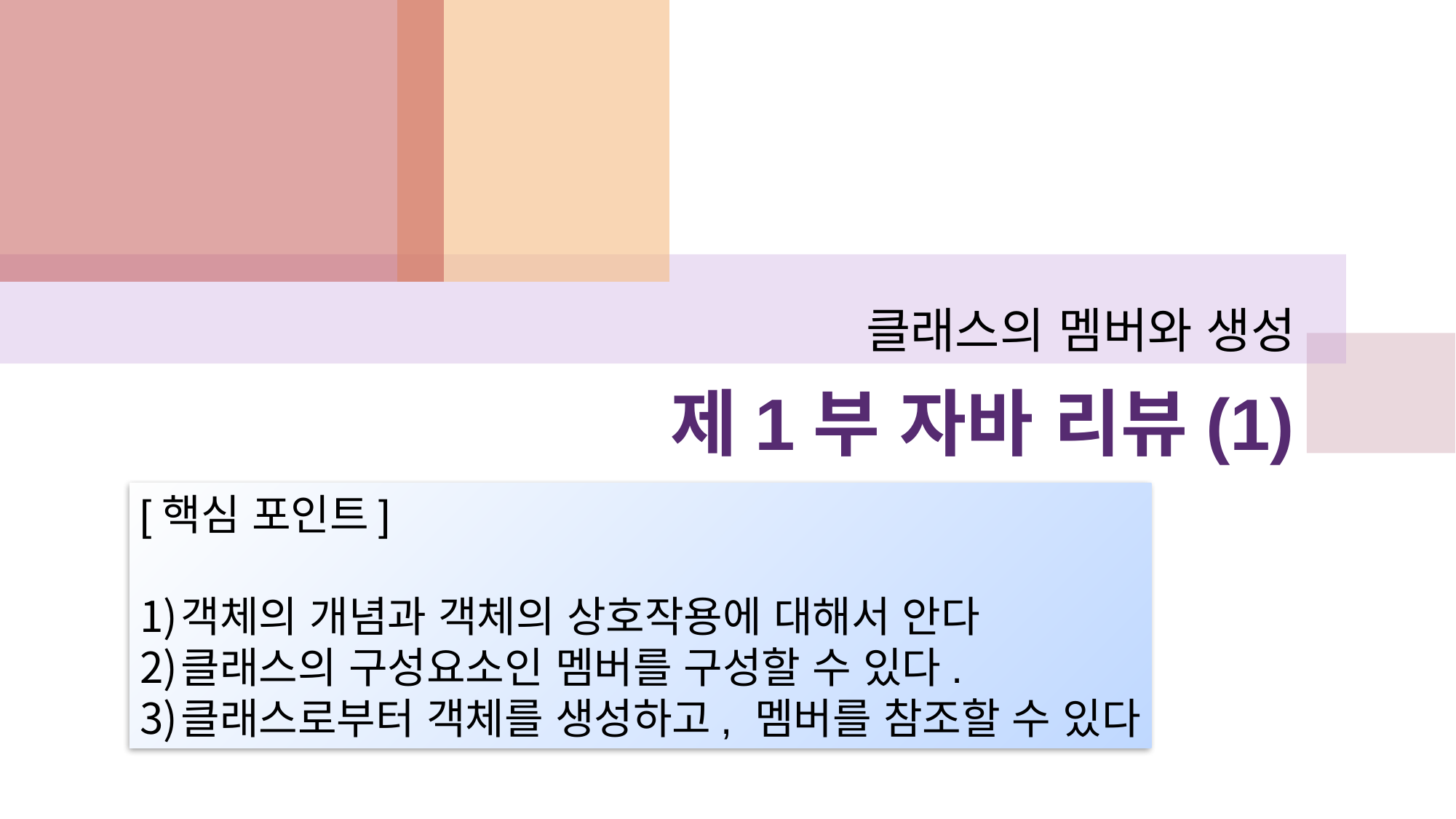

클래스의 멤버와 생성
# 제1부 자바 리뷰(1)
[핵심 포인트]

객체의 개념과 객체의 상호작용에 대해서 안다
클래스의 구성요소인 멤버를 구성할 수 있다.
클래스로부터 객체를 생성하고, 멤버를 참조할 수 있다